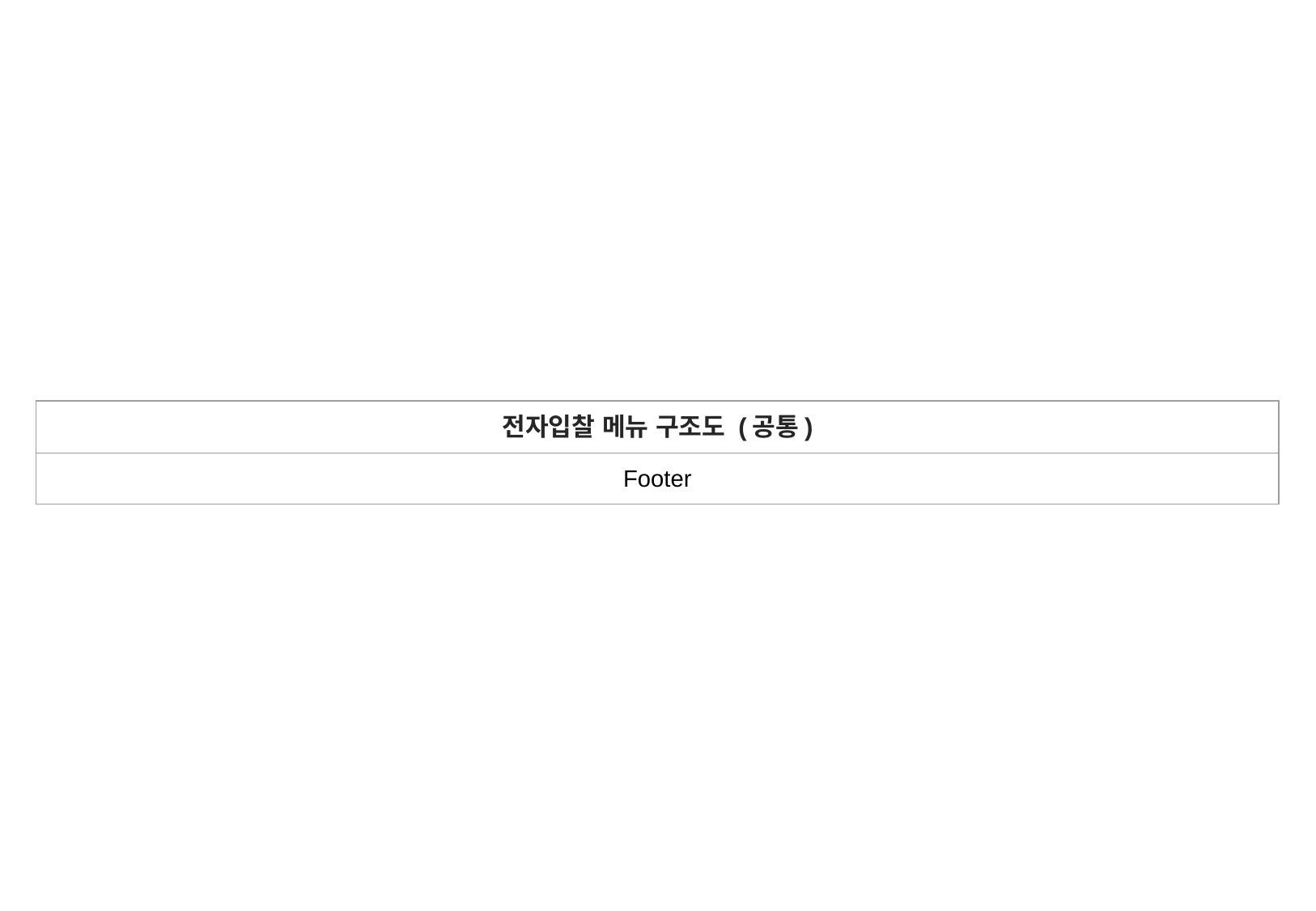

| 전자입찰 메뉴 구조도 (공통) |
| --- |
| Footer |